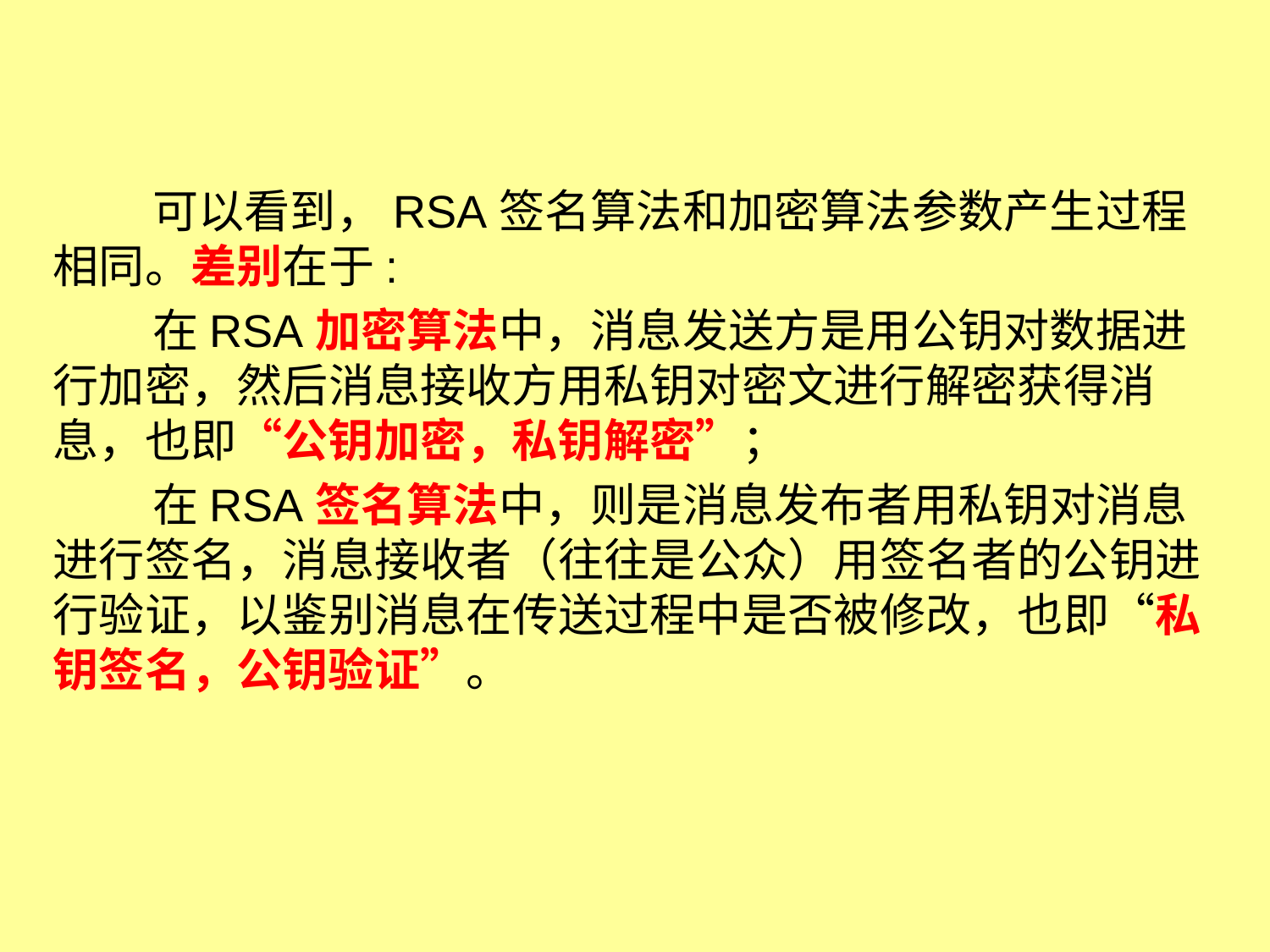

#
可以看到，RSA签名算法和加密算法参数产生过程相同。差别在于:
在RSA加密算法中，消息发送方是用公钥对数据进行加密，然后消息接收方用私钥对密文进行解密获得消息，也即“公钥加密，私钥解密”；
在RSA签名算法中，则是消息发布者用私钥对消息进行签名，消息接收者（往往是公众）用签名者的公钥进行验证，以鉴别消息在传送过程中是否被修改，也即“私钥签名，公钥验证”。